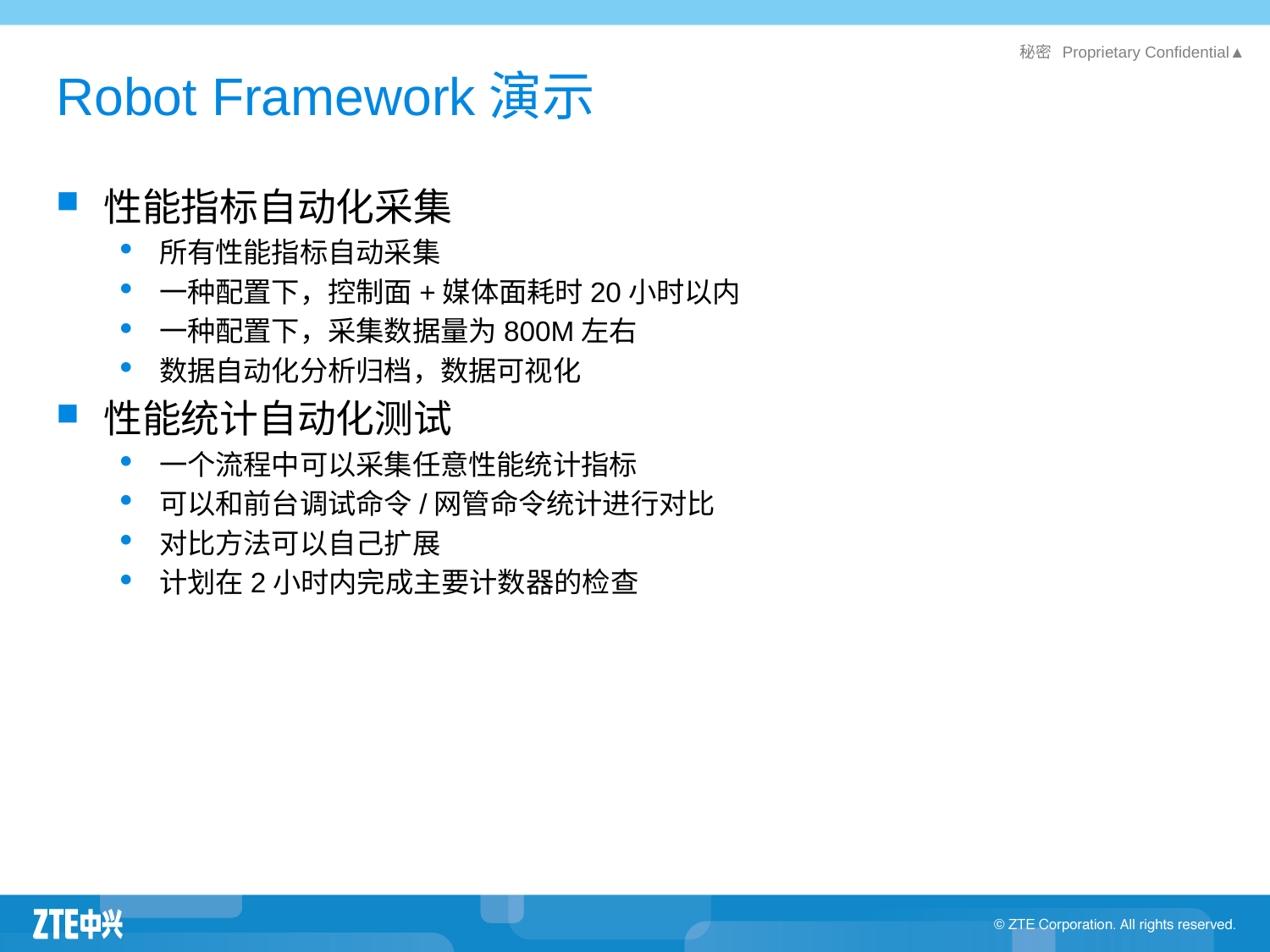

# Robot Framework演示
性能指标自动化采集
所有性能指标自动采集
一种配置下，控制面+媒体面耗时20小时以内
一种配置下，采集数据量为800M左右
数据自动化分析归档，数据可视化
性能统计自动化测试
一个流程中可以采集任意性能统计指标
可以和前台调试命令/网管命令统计进行对比
对比方法可以自己扩展
计划在2小时内完成主要计数器的检查